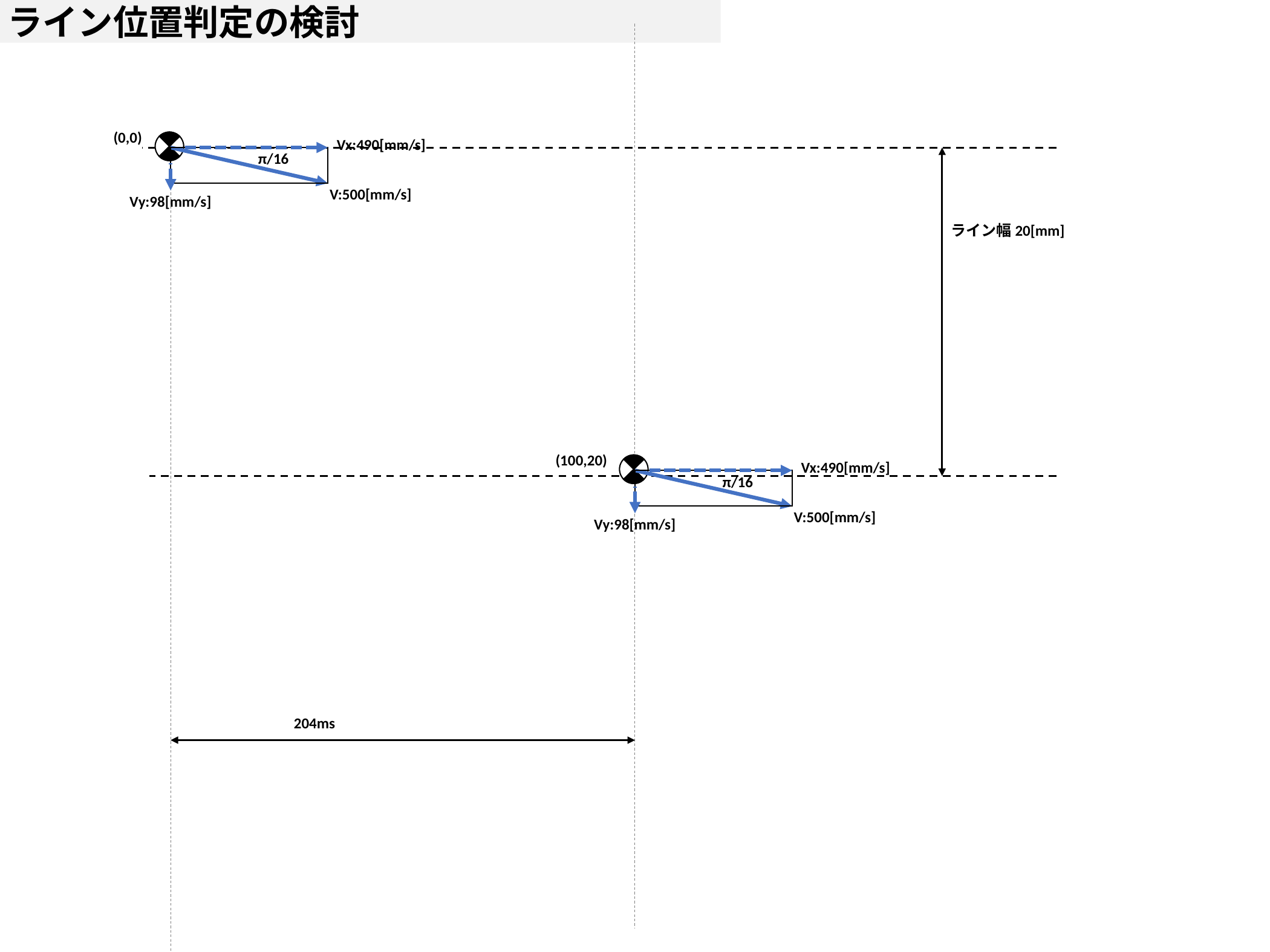

ライン位置判定の検討
(0,0)
Vx:490[mm/s]

π/16

V:500[mm/s]
Vy:98[mm/s]
ライン幅20[mm]
(100,20)
Vx:490[mm/s]

π/16

V:500[mm/s]
Vy:98[mm/s]
204ms